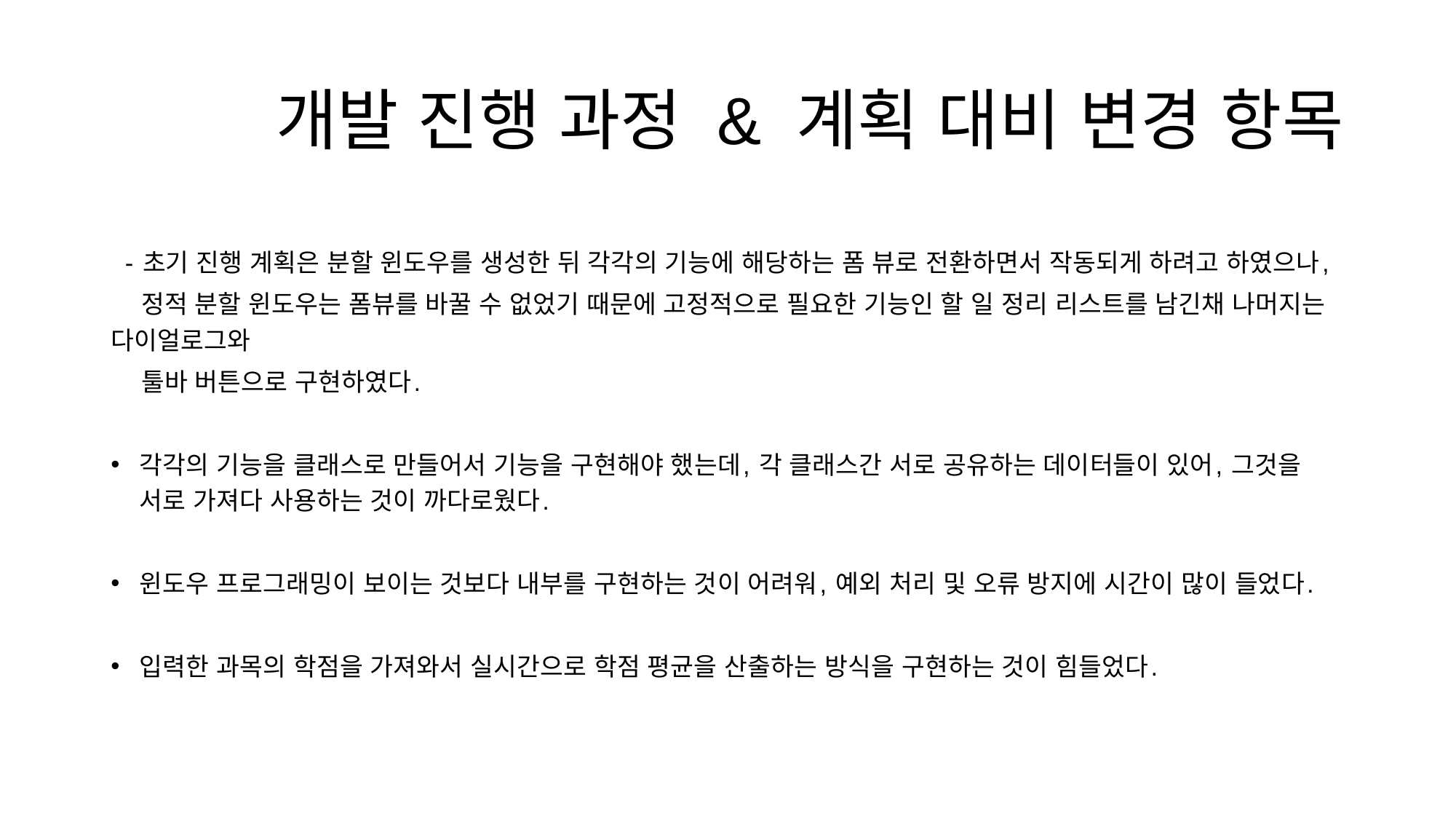

# 개발 진행 과정 & 계획 대비 변경 항목
  - 초기 진행 계획은 분할 윈도우를 생성한 뒤 각각의 기능에 해당하는 폼 뷰로 전환하면서 작동되게 하려고 하였으나,
    정적 분할 윈도우는 폼뷰를 바꿀 수 없었기 때문에 고정적으로 필요한 기능인 할 일 정리 리스트를 남긴채 나머지는 다이얼로그와
    툴바 버튼으로 구현하였다.

각각의 기능을 클래스로 만들어서 기능을 구현해야 했는데, 각 클래스간 서로 공유하는 데이터들이 있어, 그것을 서로 가져다 사용하는 것이 까다로웠다.

윈도우 프로그래밍이 보이는 것보다 내부를 구현하는 것이 어려워, 예외 처리 및 오류 방지에 시간이 많이 들었다.

입력한 과목의 학점을 가져와서 실시간으로 학점 평균을 산출하는 방식을 구현하는 것이 힘들었다.